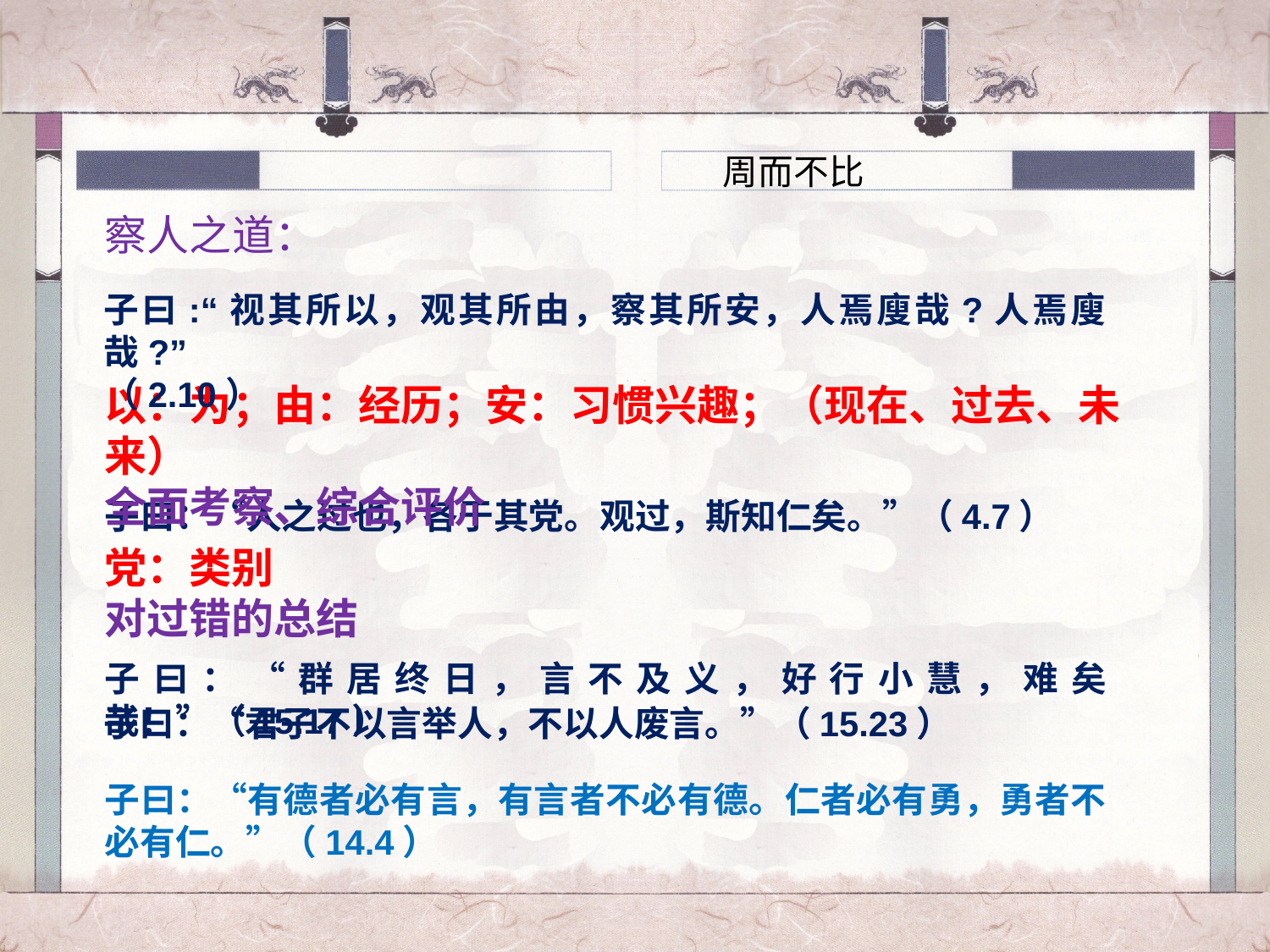

周而不比
察人之道：
子曰:“视其所以，观其所由，察其所安，人焉廋哉?人焉廋哉?”
（2.10）
以：为；由：经历；安：习惯兴趣；（现在、过去、未来）
全面考察、综合评价
子曰：“人之过也，各于其党。观过，斯知仁矣。”（4.7）
党：类别
对过错的总结
子曰：“群居终日，言不及义，好行小慧，难矣哉！”（15.17）
子曰：“君子不以言举人，不以人废言。”（15.23）
子曰：“有德者必有言，有言者不必有德。仁者必有勇，勇者不必有仁。”（14.4）